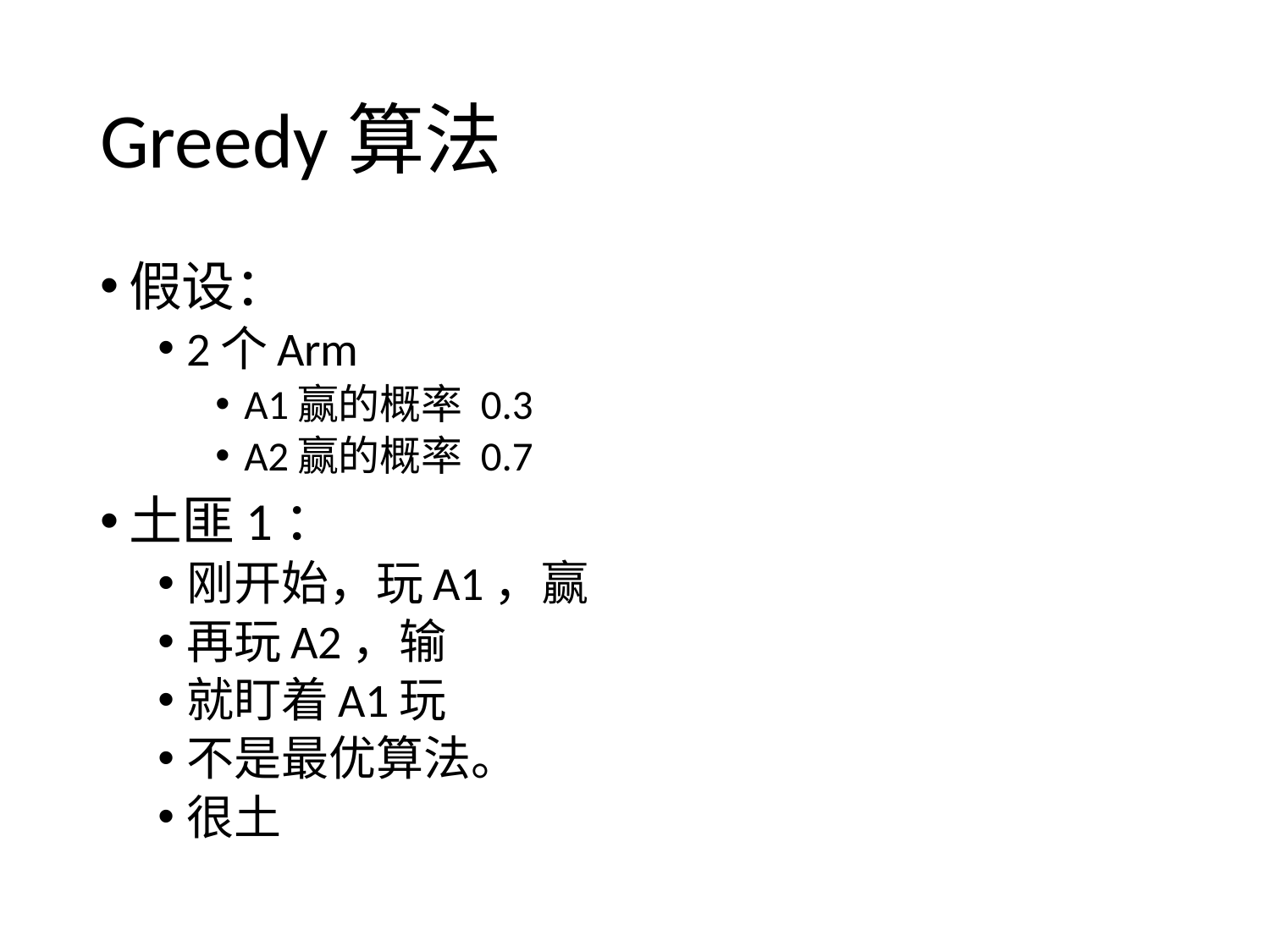

# Greedy算法
假设：
2个Arm
A1赢的概率 0.3
A2赢的概率 0.7
土匪1：
刚开始，玩A1，赢
再玩A2，输
就盯着A1玩
不是最优算法。
很土